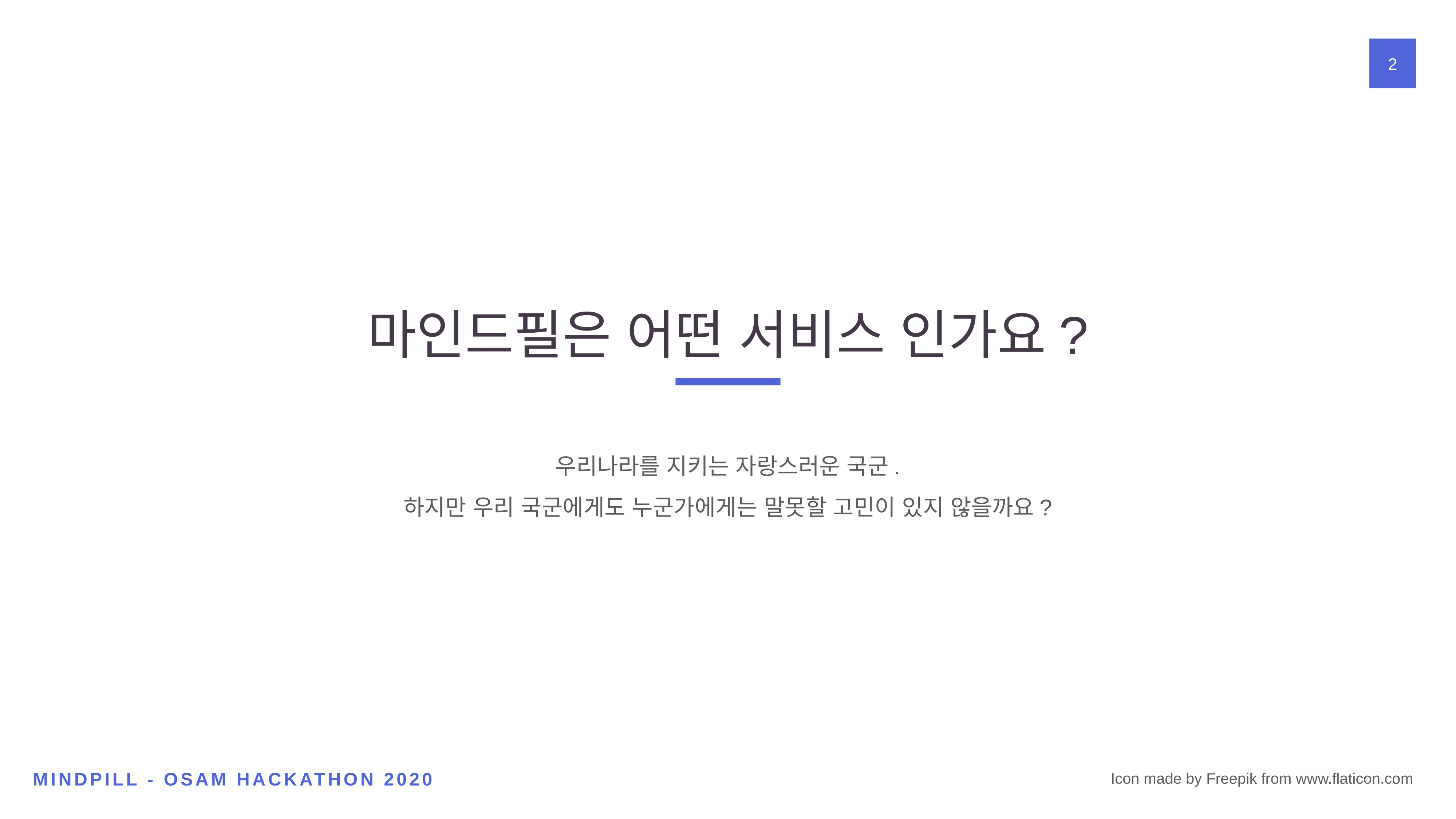

# 마인드필은 어떤 서비스 인가요?
우리나라를 지키는 자랑스러운 국군.
하지만 우리 국군에게도 누군가에게는 말못할 고민이 있지 않을까요?